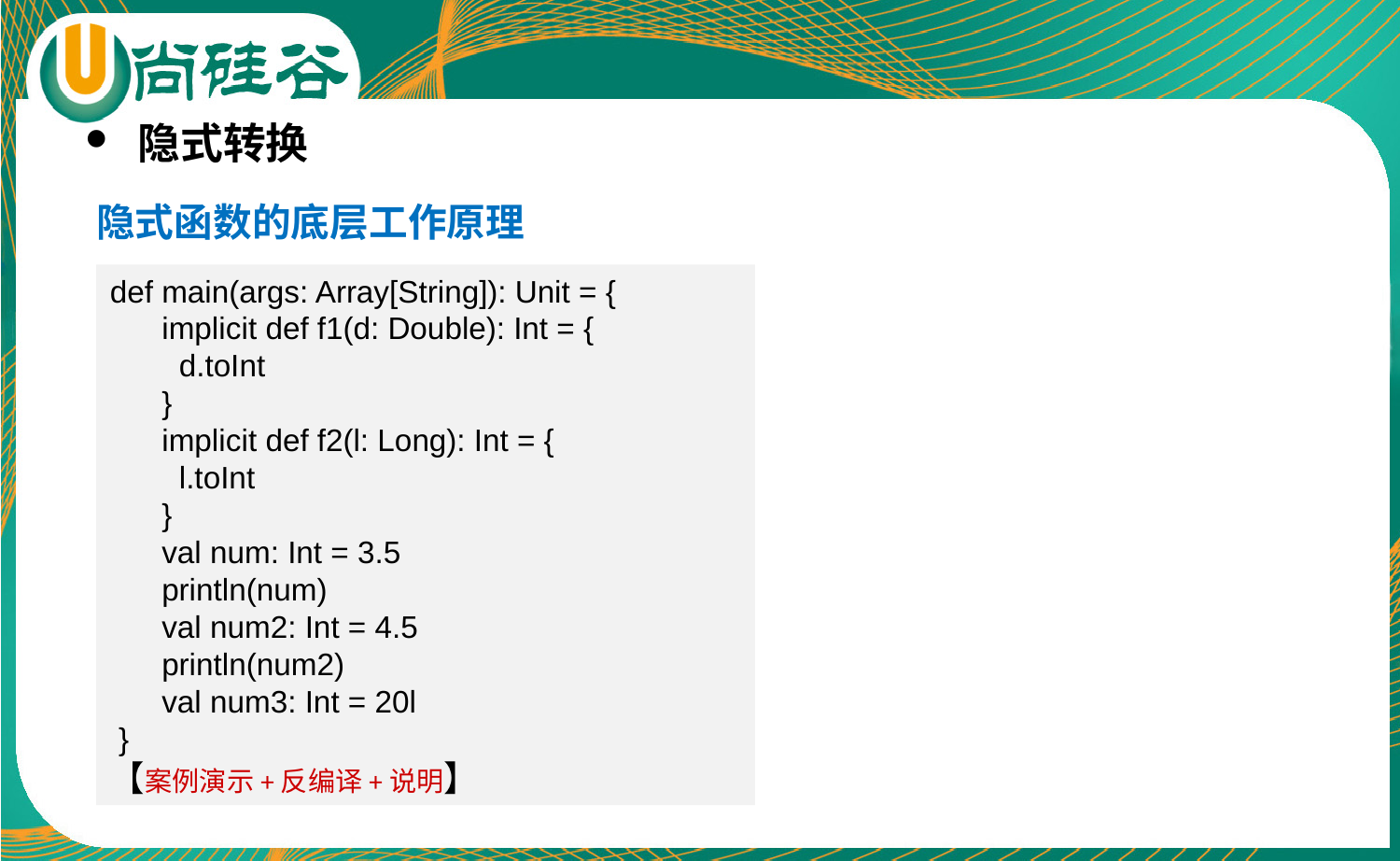

隐式转换

隐式函数的底层工作原理

def main(args: Array[String]): Unit = {
      implicit def f1(d: Double): Int = {
        d.toInt
      }
      implicit def f2(l: Long): Int = {
        l.toInt
      }
      val num: Int = 3.5
      println(num)
      val num2: Int = 4.5
      println(num2)
      val num3: Int = 20l
 }
【案例演示+反编译+说明】